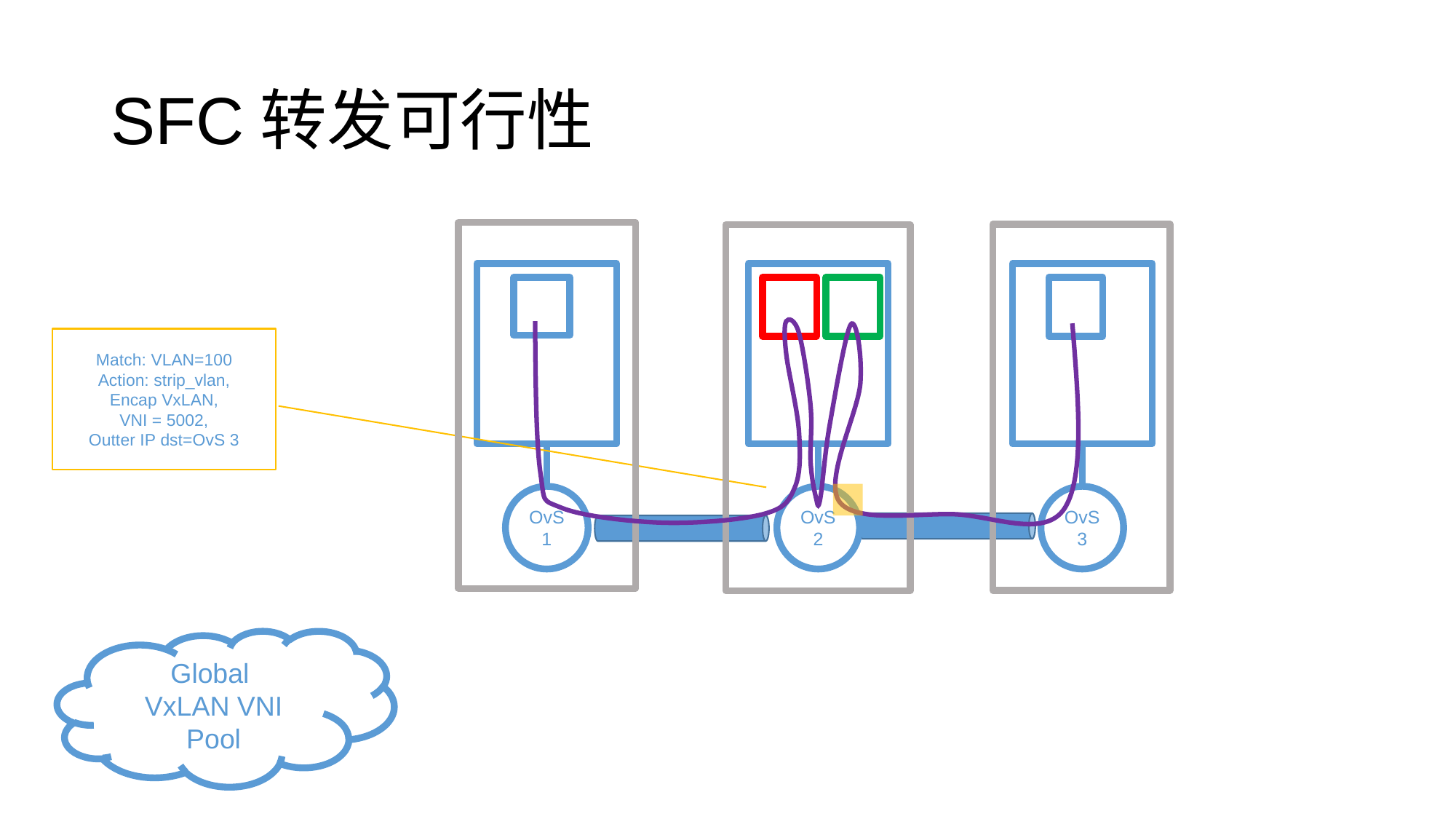

# SFC转发可行性

Match: VLAN=100
Action: strip_vlan,
Encap VxLAN,
VNI = 5002,
Outter IP dst=OvS 3

OvS1
OvS3
OvS2
Global
VxLAN VNI Pool